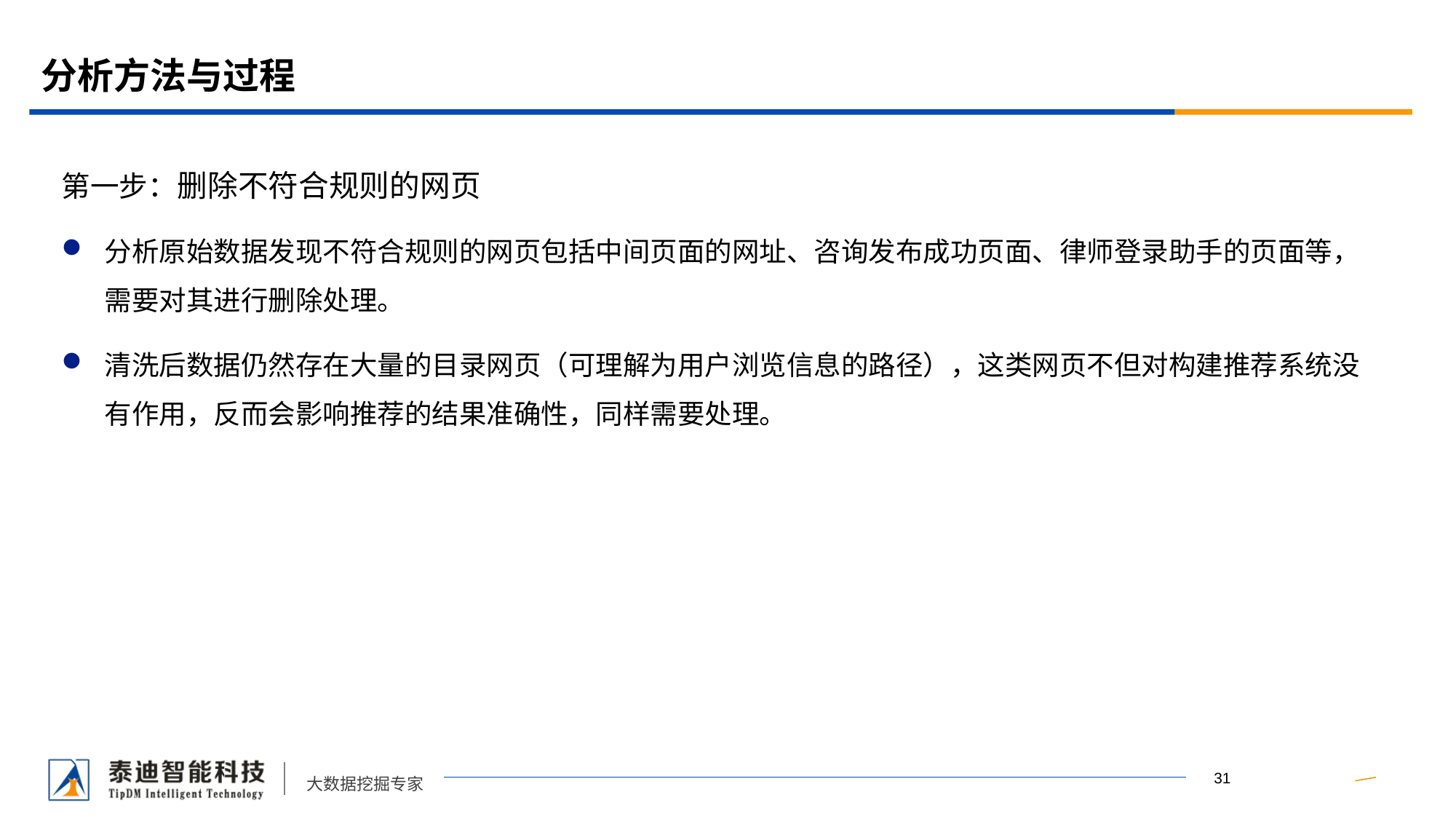

# 分析方法与过程
第一步：删除不符合规则的网页
分析原始数据发现不符合规则的网页包括中间页面的网址、咨询发布成功页面、律师登录助手的页面等，需要对其进行删除处理。
清洗后数据仍然存在大量的目录网页（可理解为用户浏览信息的路径），这类网页不但对构建推荐系统没有作用，反而会影响推荐的结果准确性，同样需要处理。